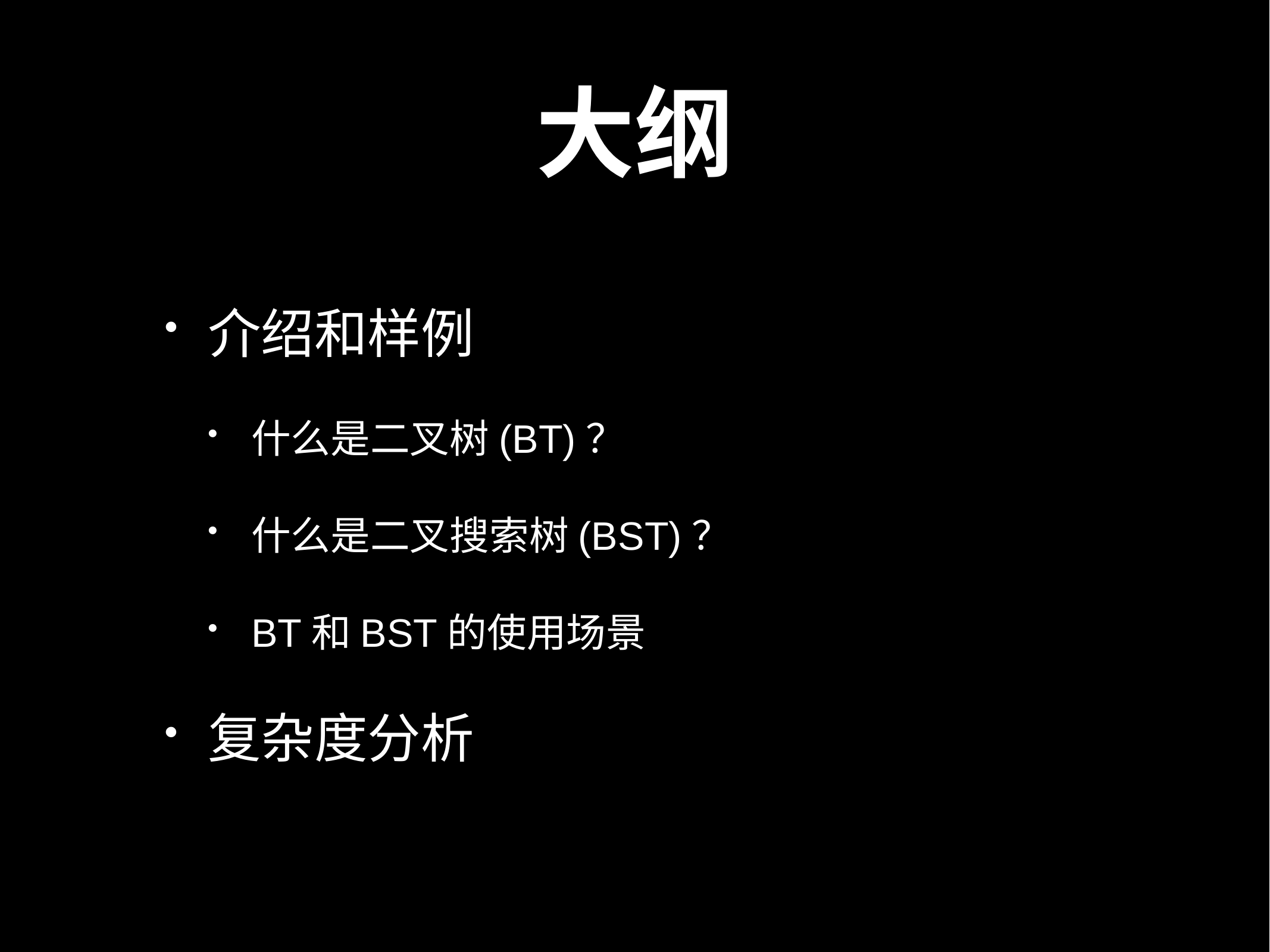

# 大纲
介绍和样例
什么是二叉树(BT)？
什么是二叉搜索树(BST)？
BT和BST的使用场景
复杂度分析